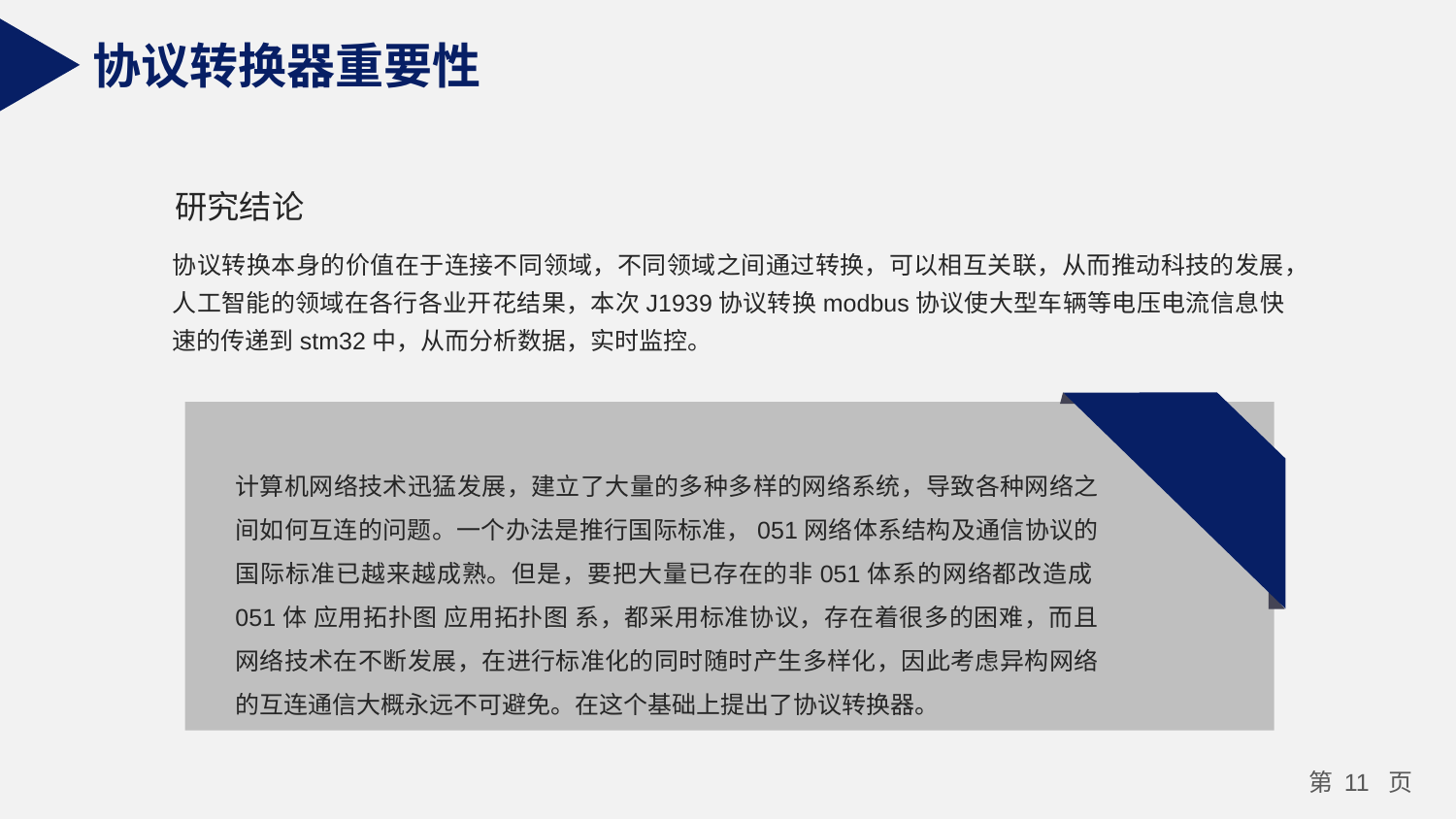

协议转换器重要性
研究结论
协议转换本身的价值在于连接不同领域，不同领域之间通过转换，可以相互关联，从而推动科技的发展，人工智能的领域在各行各业开花结果，本次J1939协议转换modbus协议使大型车辆等电压电流信息快速的传递到stm32中，从而分析数据，实时监控。

计算机网络技术迅猛发展，建立了大量的多种多样的网络系统，导致各种网络之间如何互连的问题。一个办法是推行国际标准，051网络体系结构及通信协议的国际标准已越来越成熟。但是，要把大量已存在的非051体系的网络都改造成051体 应用拓扑图 应用拓扑图 系，都采用标准协议，存在着很多的困难，而且网络技术在不断发展，在进行标准化的同时随时产生多样化，因此考虑异构网络的互连通信大概永远不可避免。在这个基础上提出了协议转换器。